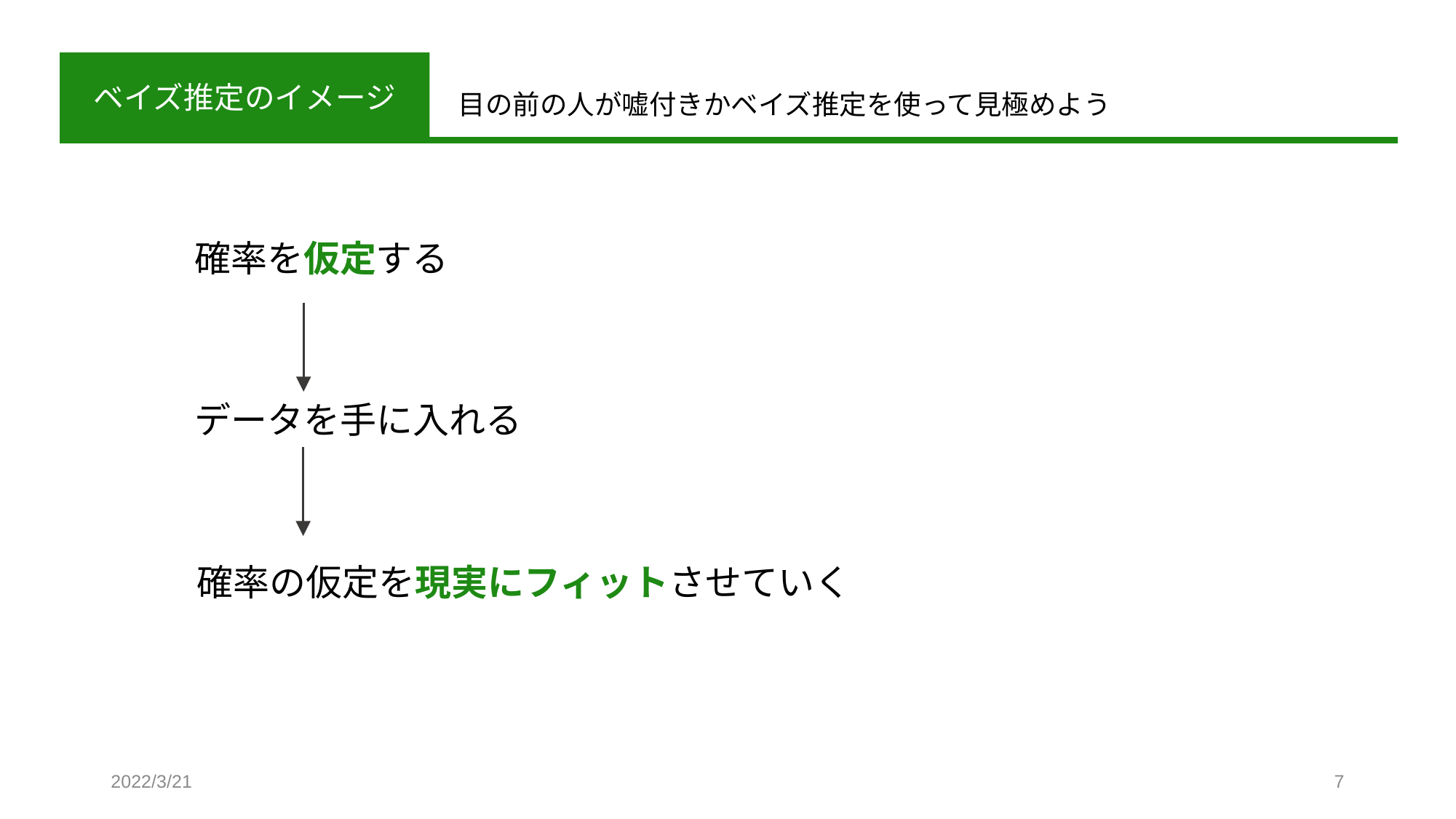

ベイズ推定のイメージ
目の前の人が嘘付きかベイズ推定を使って見極めよう
確率を仮定する
データを手に入れる
確率の仮定を現実にフィットさせていく
2022/3/21
7